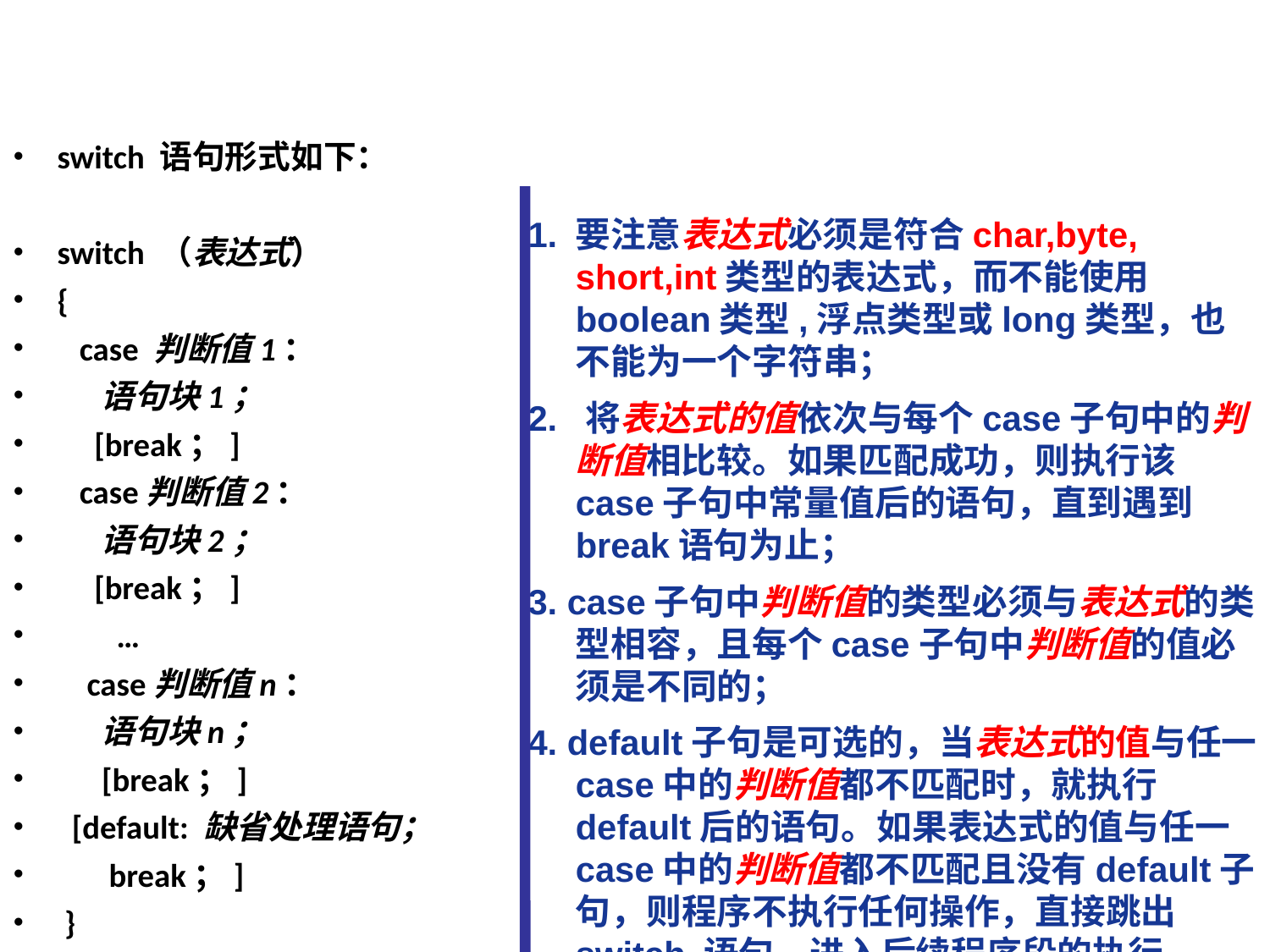

多分支选择结构switch语句
switch 语句形式如下：

switch （表达式）
{
   case 判断值1：
     语句块1；
     [break；]
   case判断值2：
     语句块2；
     [break；]
        …
    case判断值n：
     语句块n；
      [break；]
  [default: 缺省处理语句；
       break；]
 }

1. 要注意表达式必须是符合char,byte, short,int类型的表达式，而不能使用boolean类型,浮点类型或long类型，也不能为一个字符串；
2.  将表达式的值依次与每个case子句中的判断值相比较。如果匹配成功，则执行该case子句中常量值后的语句，直到遇到break语句为止；
3. case子句中判断值的类型必须与表达式的类型相容，且每个case子句中判断值的值必须是不同的；
4. default子句是可选的，当表达式的值与任一case中的判断值都不匹配时，就执行default后的语句。如果表达式的值与任一case中的判断值都不匹配且没有default子句，则程序不执行任何操作，直接跳出switch 语句，进入后续程序段的执行。